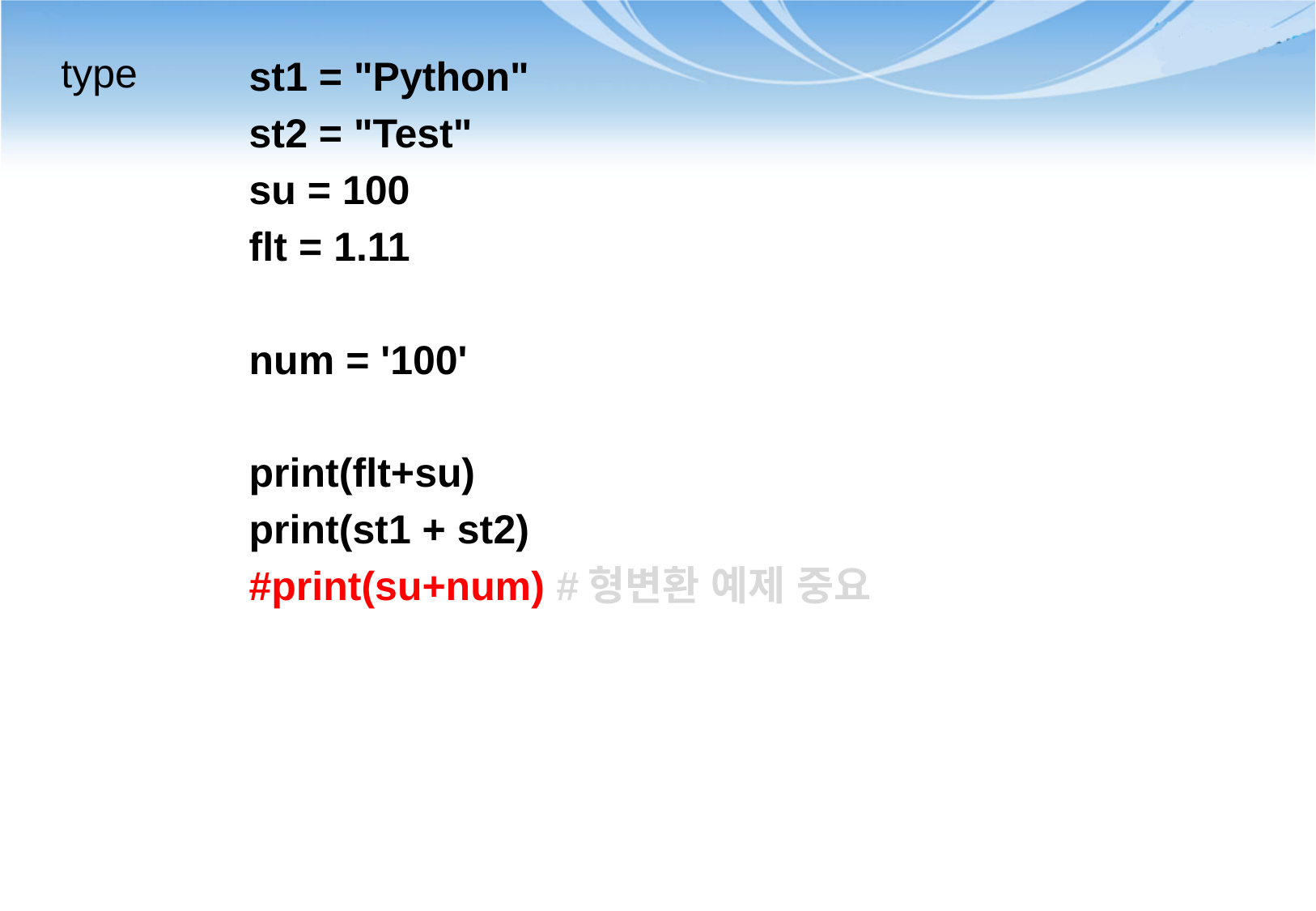

# type
st1 = "Python"
st2 = "Test"
su = 100
flt = 1.11

num = '100'

print(flt+su)
print(st1 + st2)
#print(su+num) #형변환 예제 중요